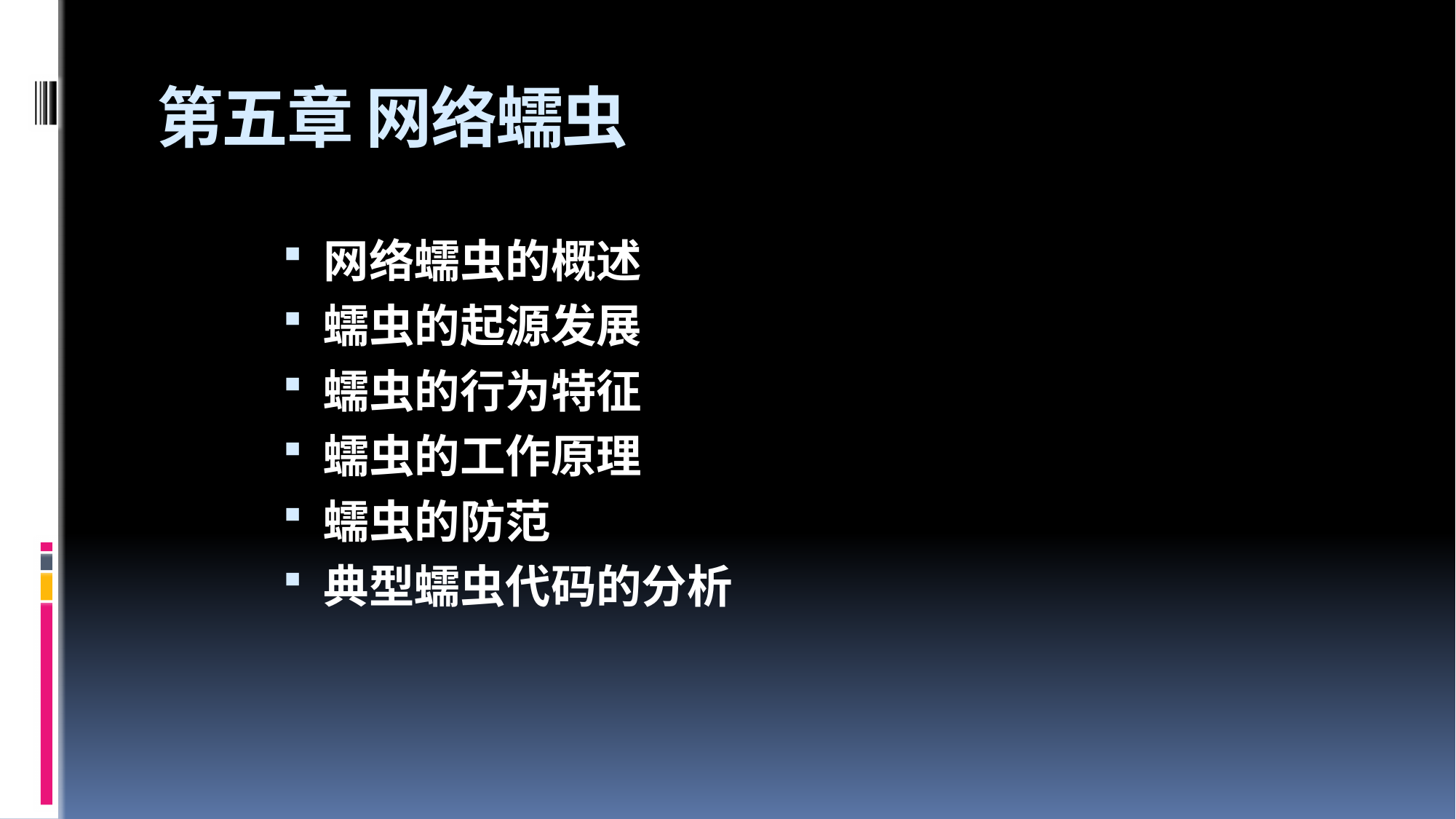

# 第五章 网络蠕虫
网络蠕虫的概述
蠕虫的起源发展
蠕虫的行为特征
蠕虫的工作原理
蠕虫的防范
典型蠕虫代码的分析